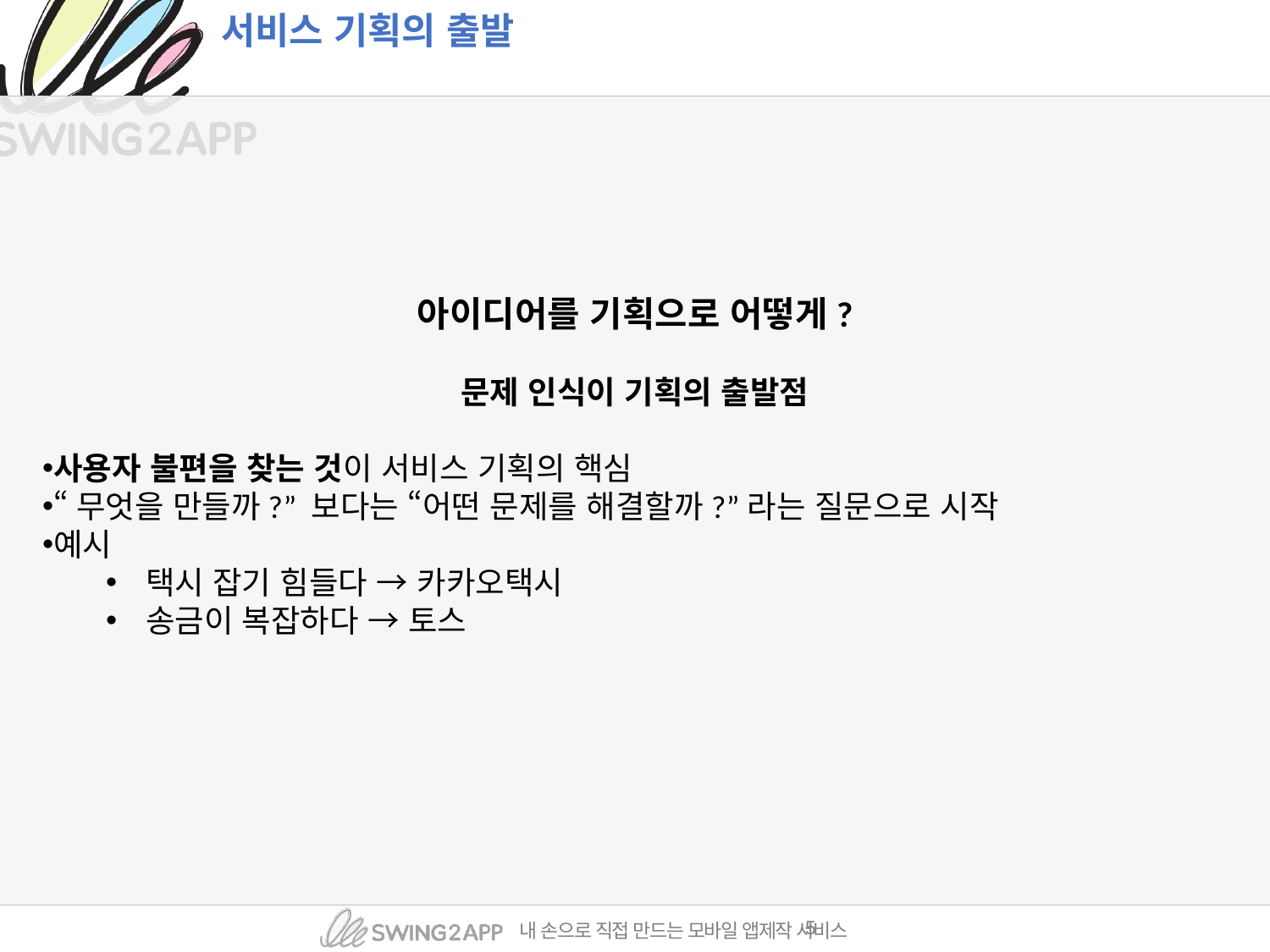

# 서비스 기획의 출발
아이디어를 기획으로 어떻게?

문제 인식이 기획의 출발점

사용자 불편을 찾는 것이 서비스 기획의 핵심
“무엇을 만들까?” 보다는 “어떤 문제를 해결할까?”라는 질문으로 시작
예시
택시 잡기 힘들다 → 카카오택시
송금이 복잡하다 → 토스